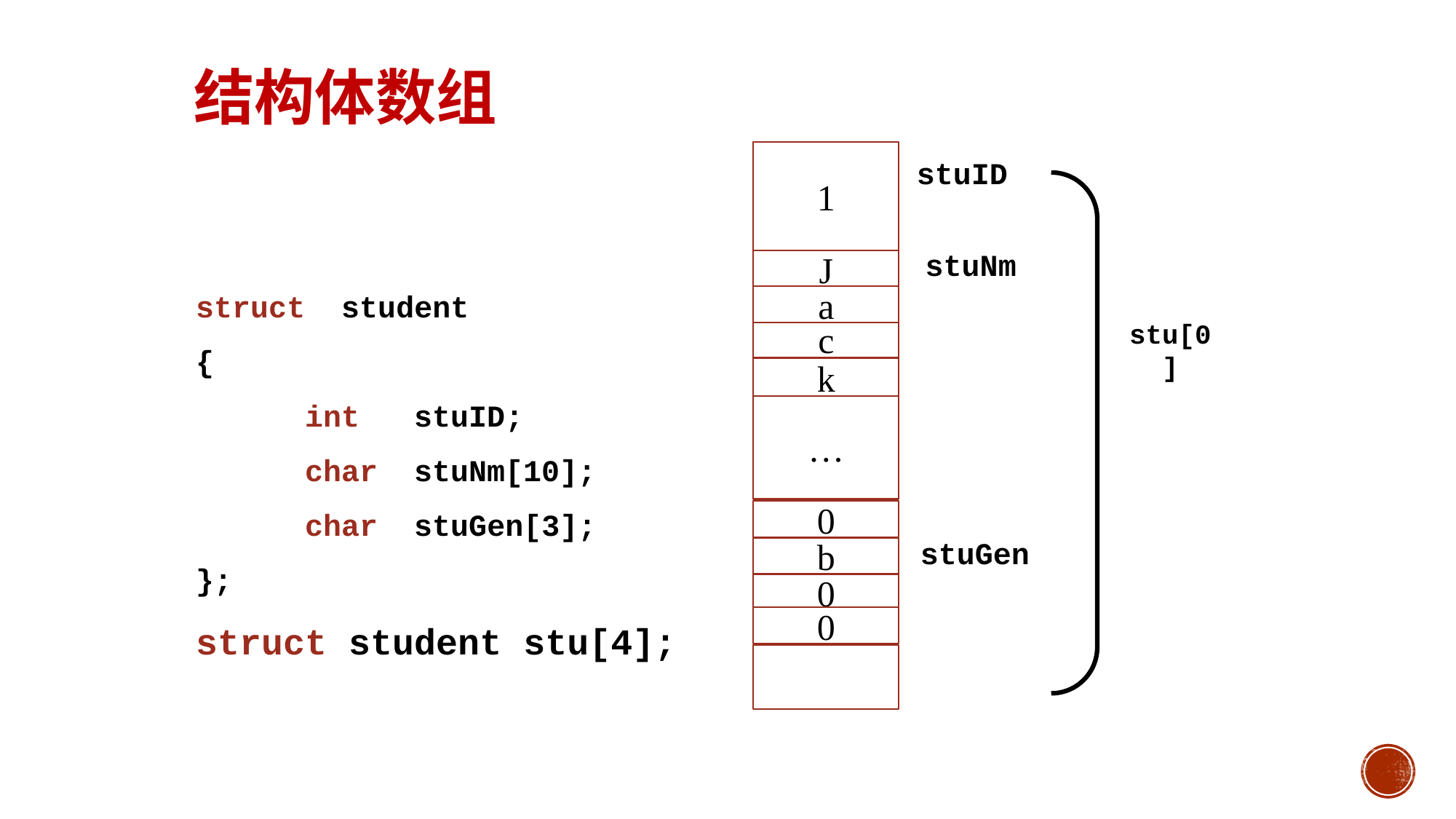

# 结构体数组
1
stuID

stuNm
J
a
stu[0]
c
k
…
0
stuGen
b
0
0

struct  student
{
	int	stuID;
	char	stuNm[10];
	char  stuGen[3];
};
struct student stu[4];